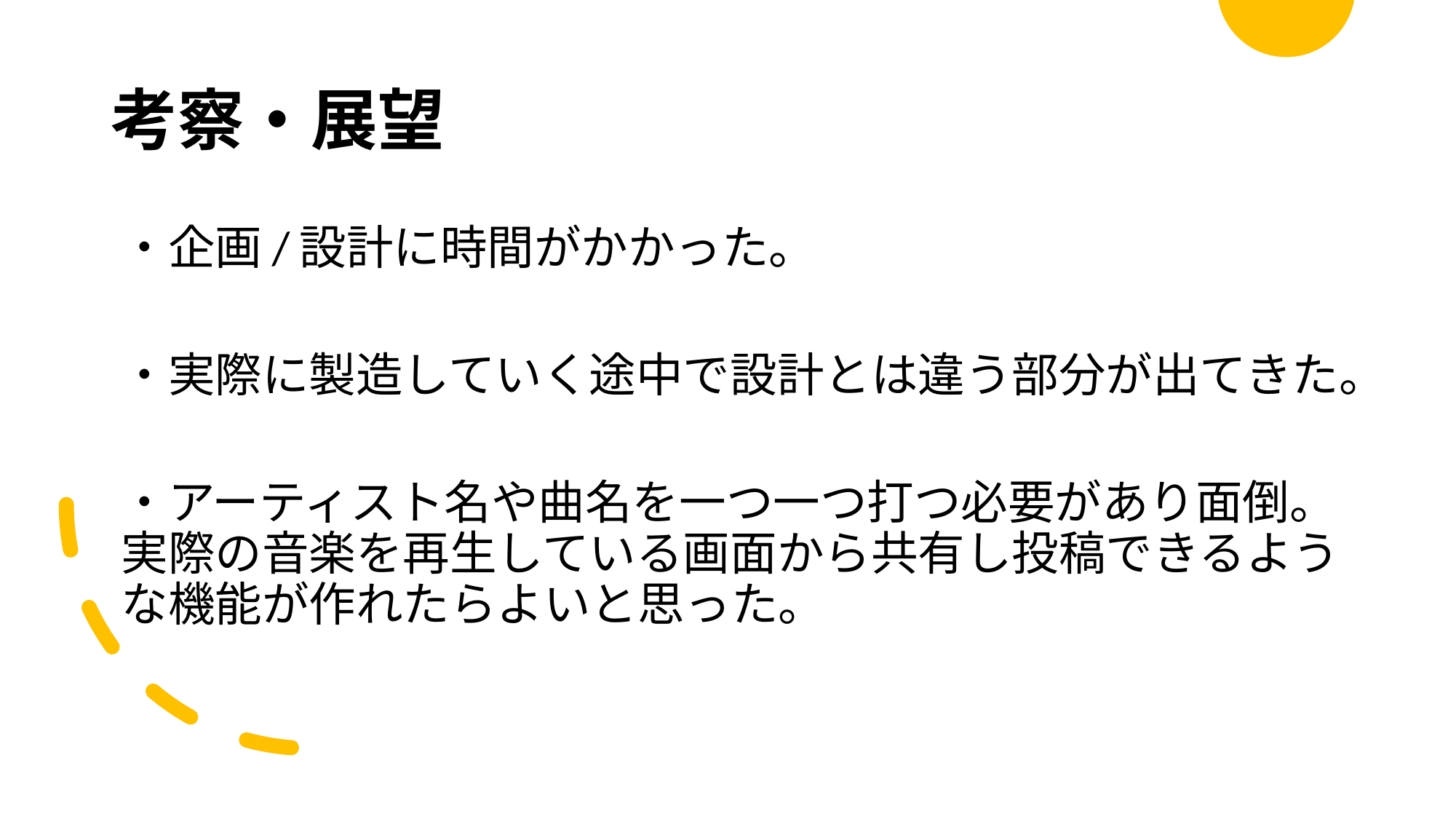

# 考察・展望

・企画/設計に時間がかかった。

・実際に製造していく途中で設計とは違う部分が出てきた。

・アーティスト名や曲名を一つ一つ打つ必要があり面倒。実際の音楽を再生している画面から共有し投稿できるような機能が作れたらよいと思った。